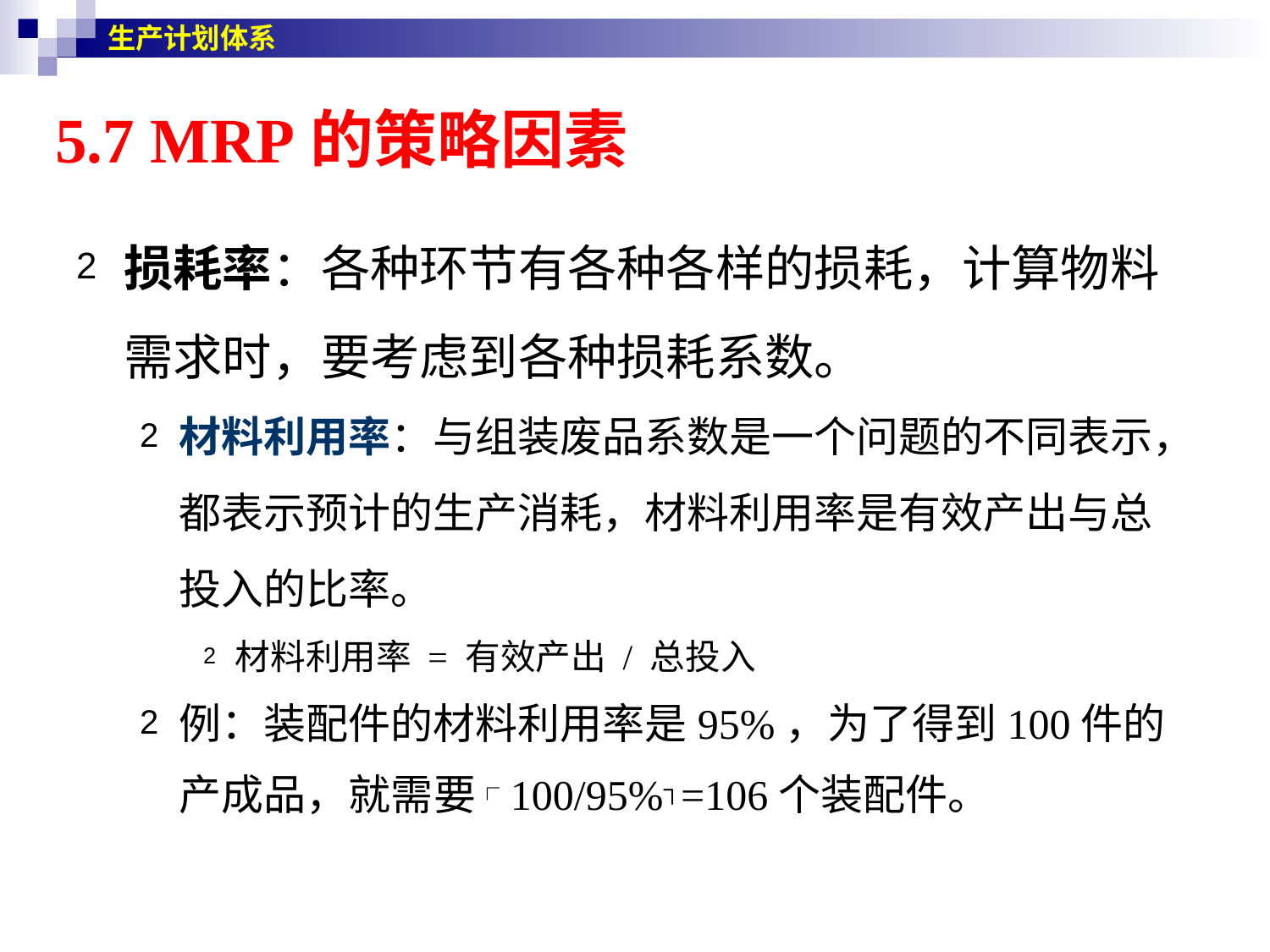

生产计划体系
# 5.7 MRP的策略因素
损耗率：各种环节有各种各样的损耗，计算物料需求时，要考虑到各种损耗系数。
材料利用率：与组装废品系数是一个问题的不同表示，都表示预计的生产消耗，材料利用率是有效产出与总投入的比率。
材料利用率 = 有效产出 / 总投入
例：装配件的材料利用率是95%，为了得到100件的产成品，就需要┌100/95%┐=106个装配件。